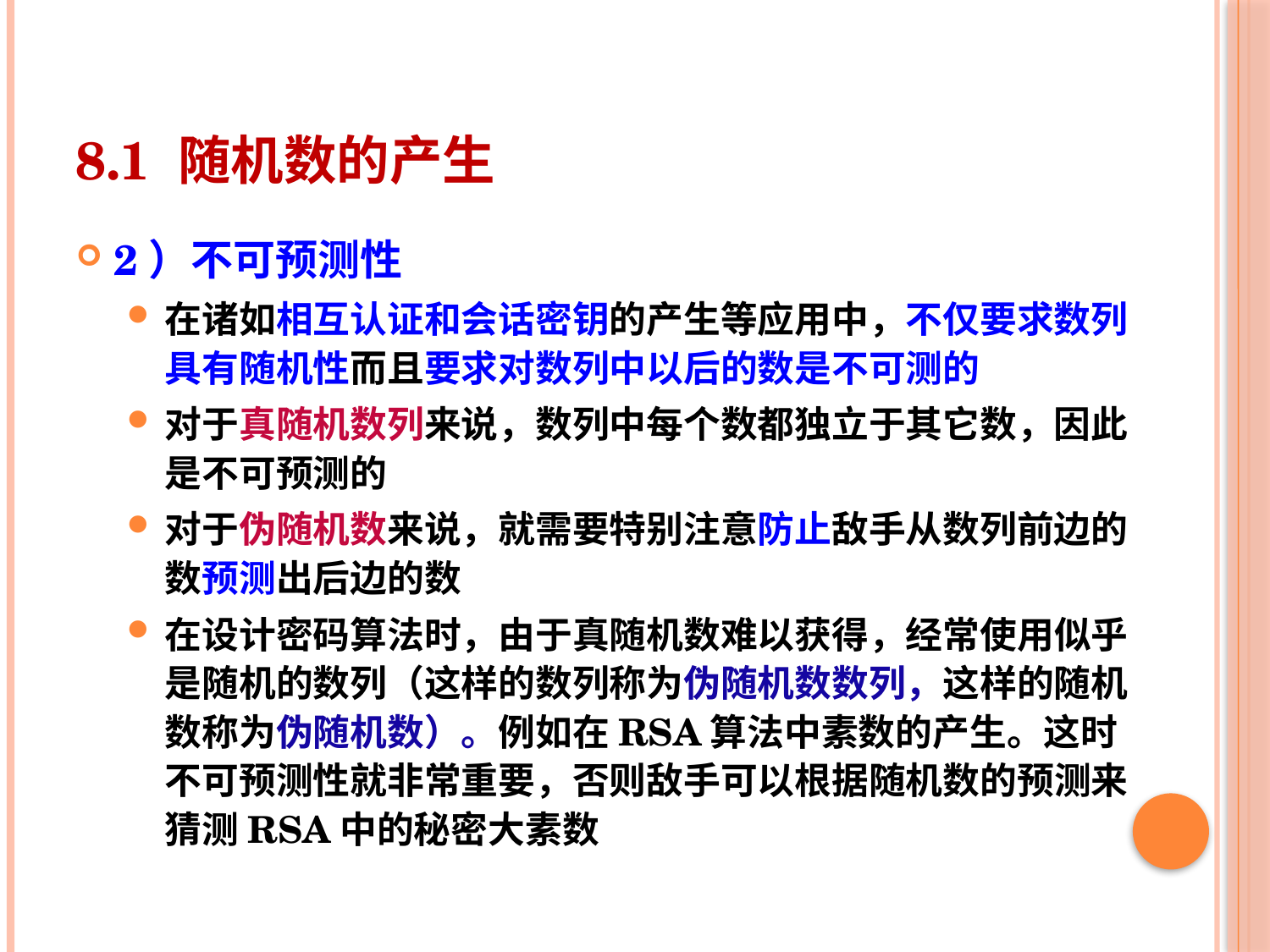

# 8.1 随机数的产生
2）不可预测性
在诸如相互认证和会话密钥的产生等应用中，不仅要求数列具有随机性而且要求对数列中以后的数是不可测的
对于真随机数列来说，数列中每个数都独立于其它数，因此是不可预测的
对于伪随机数来说，就需要特别注意防止敌手从数列前边的数预测出后边的数
在设计密码算法时，由于真随机数难以获得，经常使用似乎是随机的数列（这样的数列称为伪随机数数列，这样的随机数称为伪随机数）。例如在RSA算法中素数的产生。这时不可预测性就非常重要，否则敌手可以根据随机数的预测来猜测RSA中的秘密大素数